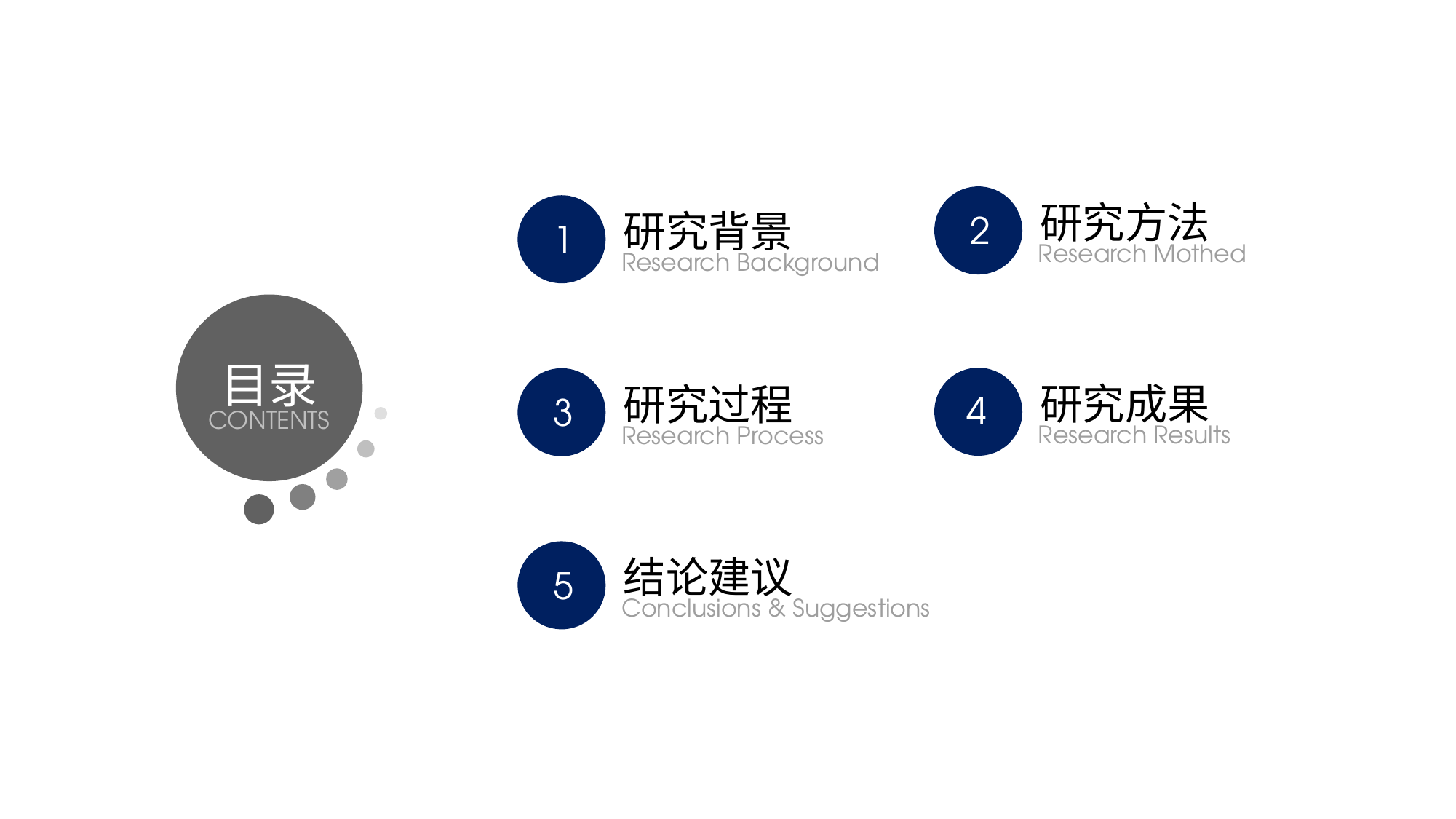

2
研究方法
Research Mothed

1
研究背景
Research Background

目录

4

3
研究成果
Research Results
研究过程
Research Process
CONTENTS

5
结论建议
Conclusions & Suggestions